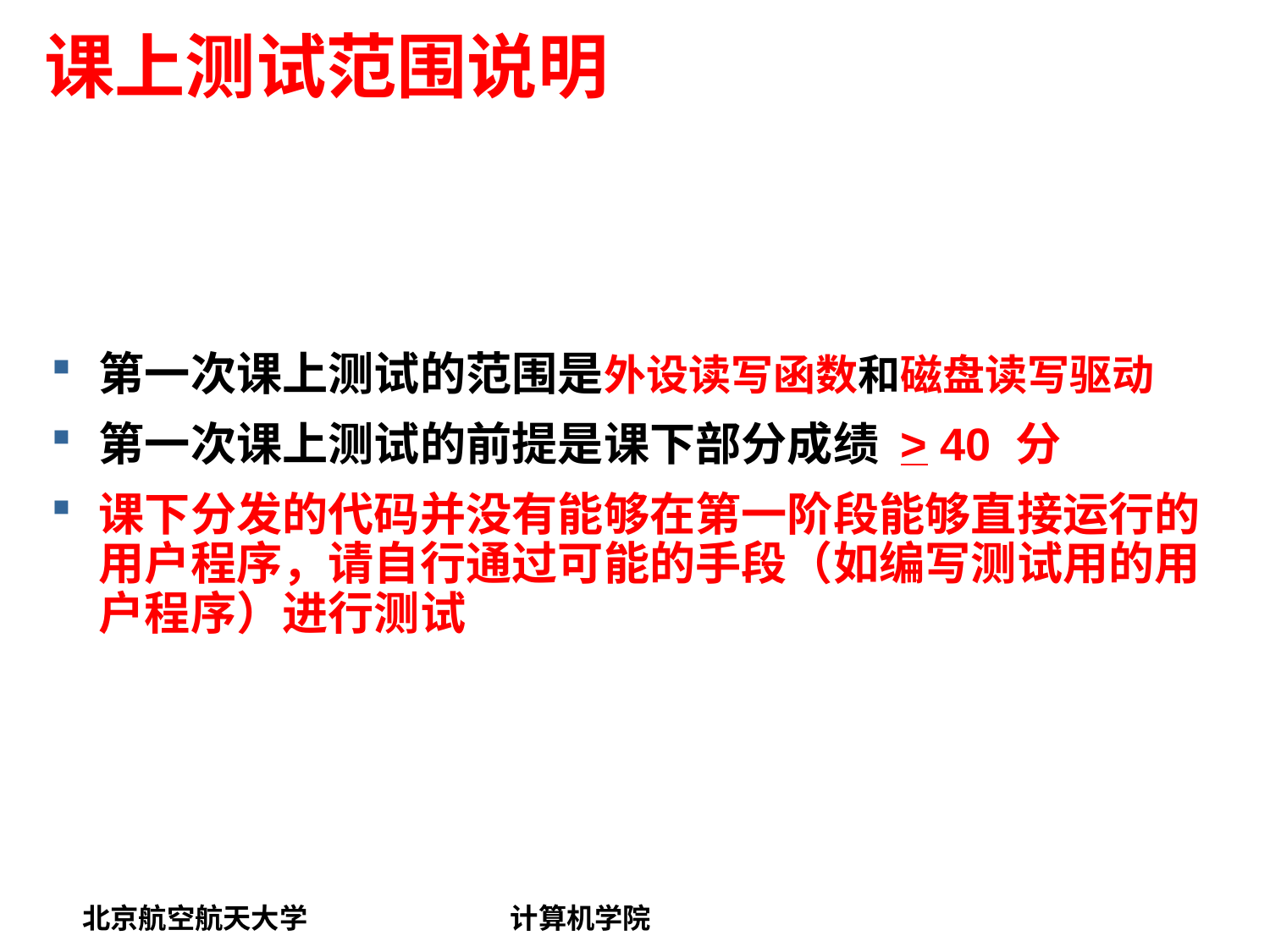

# 课上测试范围说明
第一次课上测试的范围是外设读写函数和磁盘读写驱动
第一次课上测试的前提是课下部分成绩 > 40 分
课下分发的代码并没有能够在第一阶段能够直接运行的用户程序，请自行通过可能的手段（如编写测试用的用户程序）进行测试